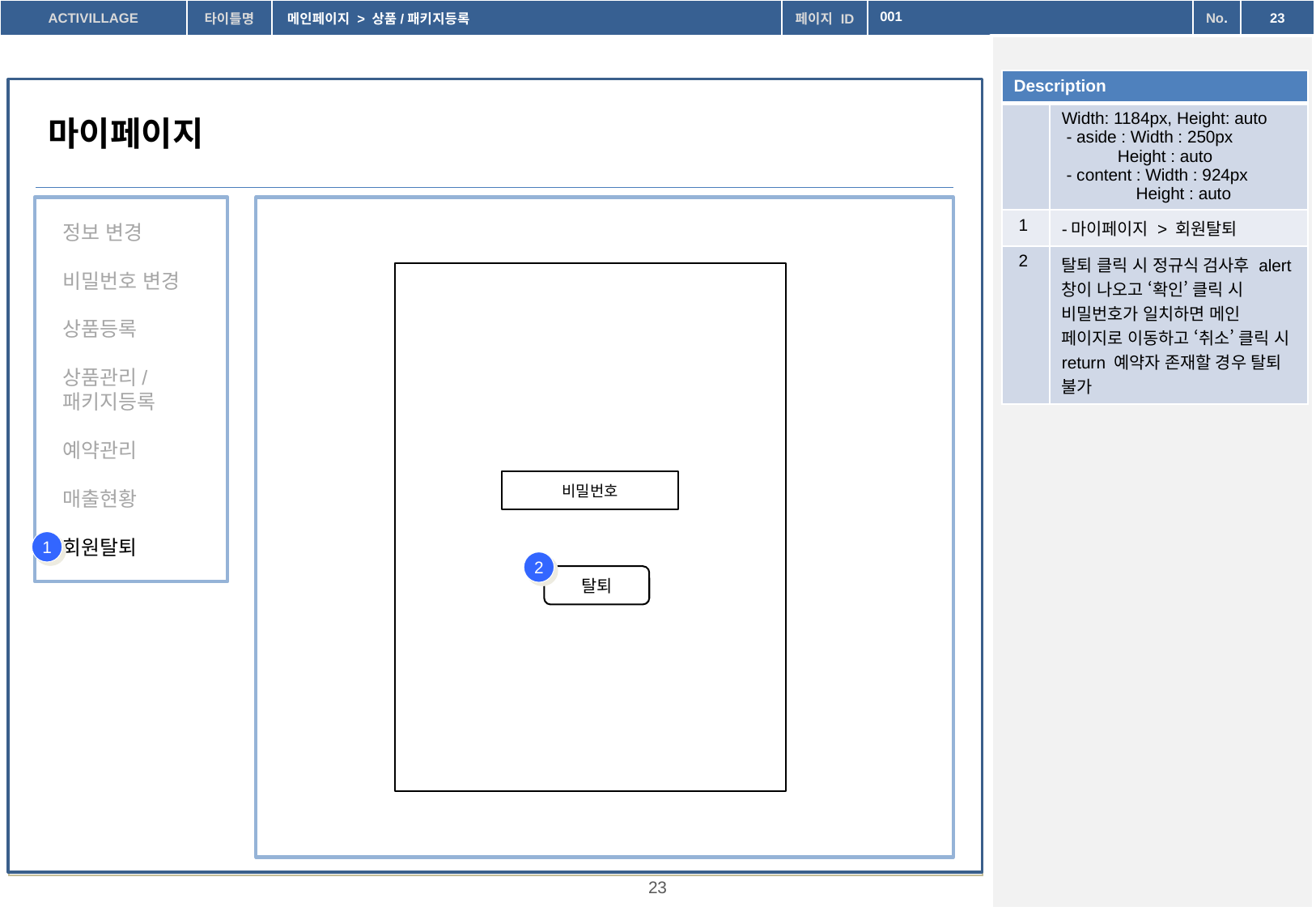

001
메인페이지 > 상품/패키지등록
| Description |  |
| --- | --- |
|  | Width: 1184px, Height: auto - aside : Width : 250px Height : auto - content : Width : 924px Height : auto |
| 1 | -마이페이지 > 회원탈퇴 |
| 2 | 탈퇴 클릭 시 정규식 검사후 alert창이 나오고 ‘확인’ 클릭 시 비밀번호가 일치하면 메인 페이지로 이동하고 ‘취소’ 클릭 시 return 예약자 존재할 경우 탈퇴 불가 |

마이페이지
  정보 변경

  비밀번호 변경

  상품등록

  상품관리/
  패키지등록

  예약관리

  매출현황

  회원탈퇴

비밀번호
1
2
탈퇴